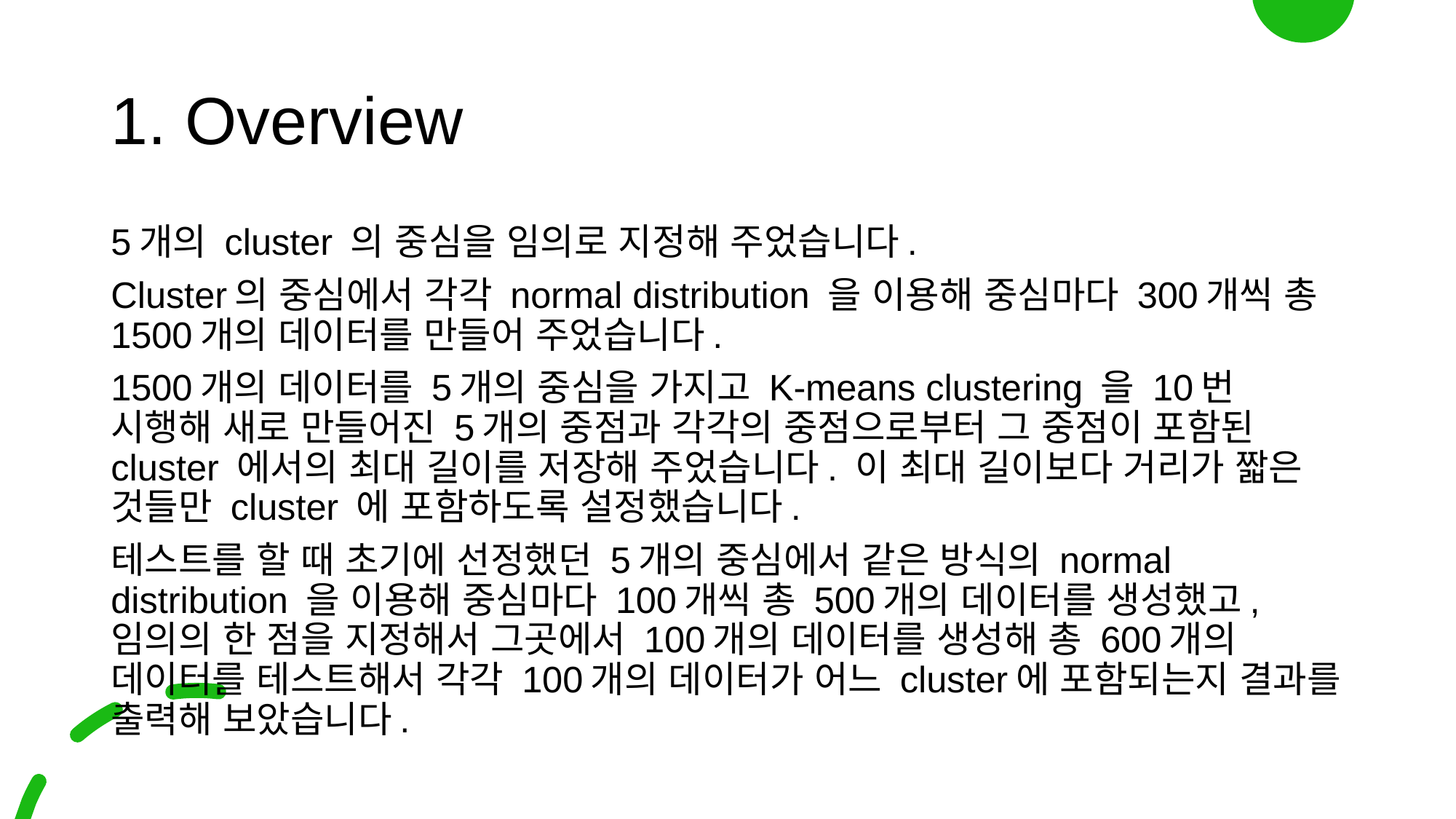

# 1. Overview
5개의 cluster 의 중심을 임의로 지정해 주었습니다.
Cluster의 중심에서 각각 normal distribution 을 이용해 중심마다 300개씩 총 1500개의 데이터를 만들어 주었습니다.
1500개의 데이터를 5개의 중심을 가지고 K-means clustering 을 10번 시행해 새로 만들어진 5개의 중점과 각각의 중점으로부터 그 중점이 포함된 cluster 에서의 최대 길이를 저장해 주었습니다. 이 최대 길이보다 거리가 짧은 것들만 cluster 에 포함하도록 설정했습니다.
테스트를 할 때 초기에 선정했던 5개의 중심에서 같은 방식의 normal distribution 을 이용해 중심마다 100개씩 총 500개의 데이터를 생성했고, 임의의 한 점을 지정해서 그곳에서 100개의 데이터를 생성해 총 600개의 데이터를 테스트해서 각각 100개의 데이터가 어느 cluster에 포함되는지 결과를 출력해 보았습니다.